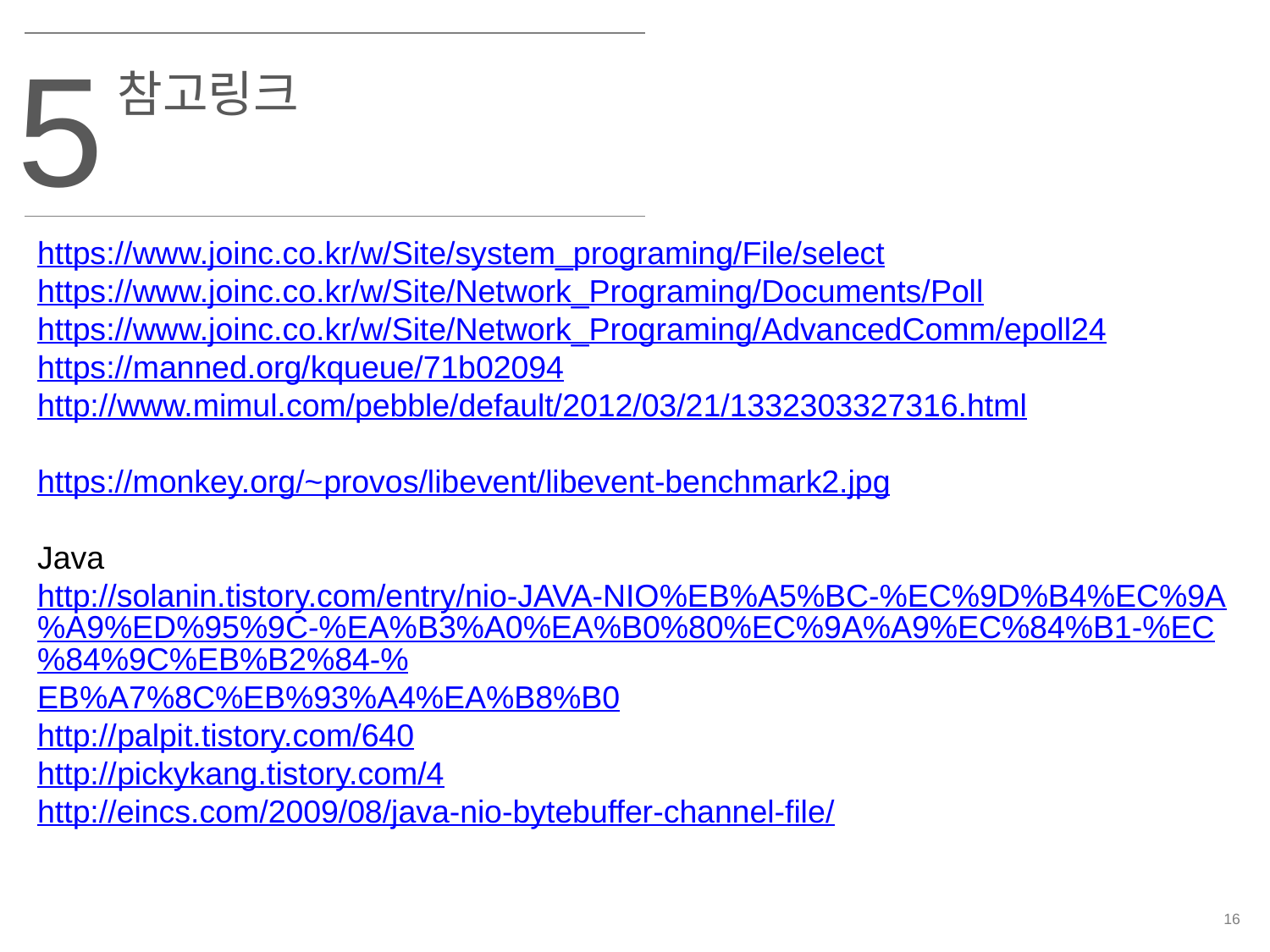

5
참고링크
https://www.joinc.co.kr/w/Site/system_programing/File/select
https://www.joinc.co.kr/w/Site/Network_Programing/Documents/Poll
https://www.joinc.co.kr/w/Site/Network_Programing/AdvancedComm/epoll24
https://manned.org/kqueue/71b02094
http://www.mimul.com/pebble/default/2012/03/21/1332303327316.html

https://monkey.org/~provos/libevent/libevent-benchmark2.jpg

Java
http://solanin.tistory.com/entry/nio-JAVA-NIO%EB%A5%BC-%EC%9D%B4%EC%9A%A9%ED%95%9C-%EA%B3%A0%EA%B0%80%EC%9A%A9%EC%84%B1-%EC%84%9C%EB%B2%84-%EB%A7%8C%EB%93%A4%EA%B8%B0
http://palpit.tistory.com/640
http://pickykang.tistory.com/4
http://eincs.com/2009/08/java-nio-bytebuffer-channel-file/